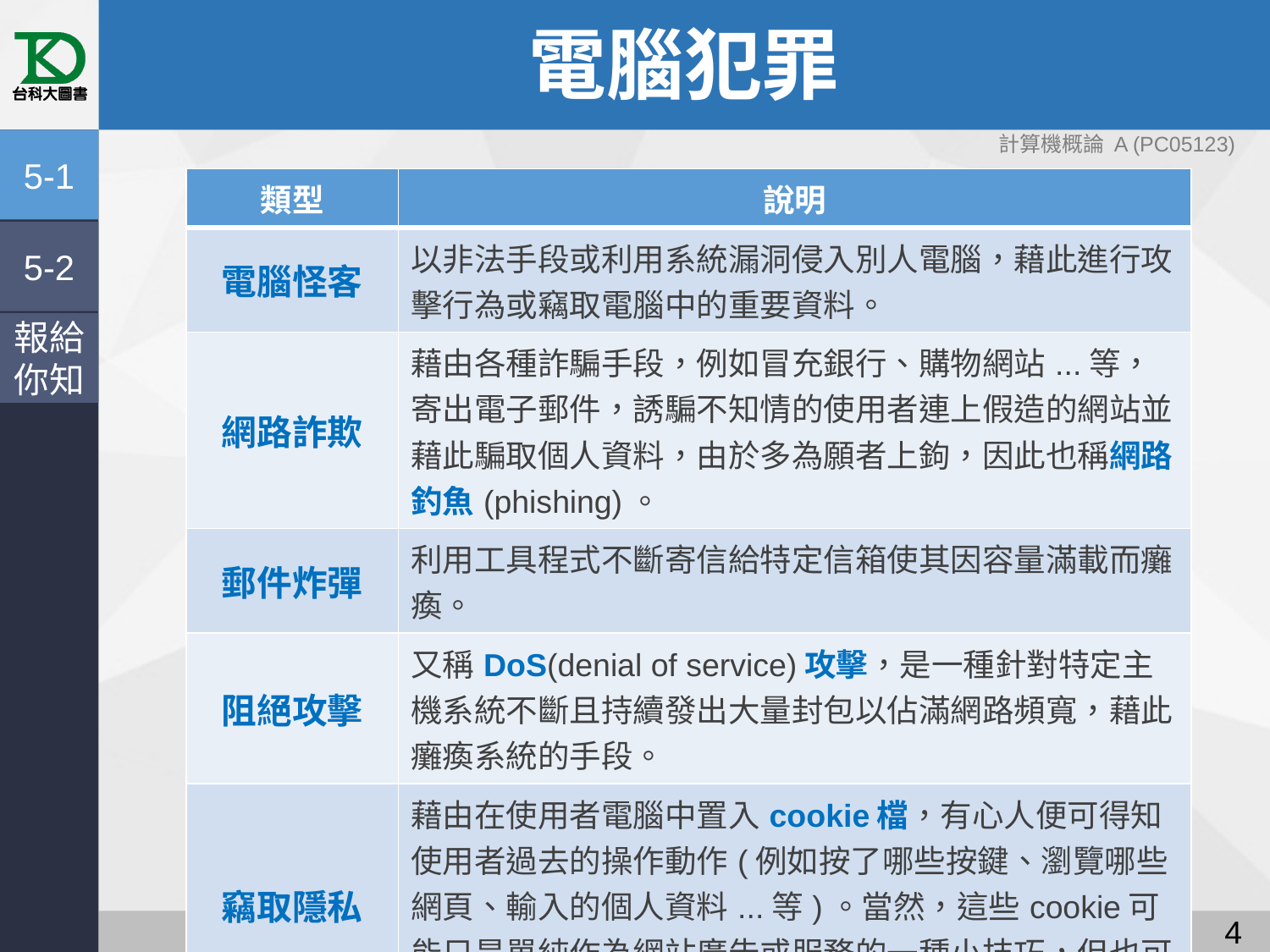

# 電腦犯罪
計算機概論 A (PC05123)
5-1
| 類型 | 說明 |
| --- | --- |
| 電腦怪客 | 以非法手段或利用系統漏洞侵入別人電腦，藉此進行攻擊行為或竊取電腦中的重要資料。 |
| 網路詐欺 | 藉由各種詐騙手段，例如冒充銀行、購物網站...等，寄出電子郵件，誘騙不知情的使用者連上假造的網站並藉此騙取個人資料，由於多為願者上鉤，因此也稱網路釣魚(phishing)。 |
| 郵件炸彈 | 利用工具程式不斷寄信給特定信箱使其因容量滿載而癱瘓。 |
| 阻絕攻擊 | 又稱DoS(denial of service)攻擊，是一種針對特定主機系統不斷且持續發出大量封包以佔滿網路頻寬，藉此癱瘓系統的手段。 |
| 竊取隱私 | 藉由在使用者電腦中置入cookie檔，有心人便可得知使用者過去的操作動作(例如按了哪些按鍵、瀏覽哪些網頁、輸入的個人資料...等)。當然，這些cookie可能只是單純作為網站廣告或服務的一種小技巧，但也可能成為駭客攻擊的跳板。 |
5-2
報給
你知
4